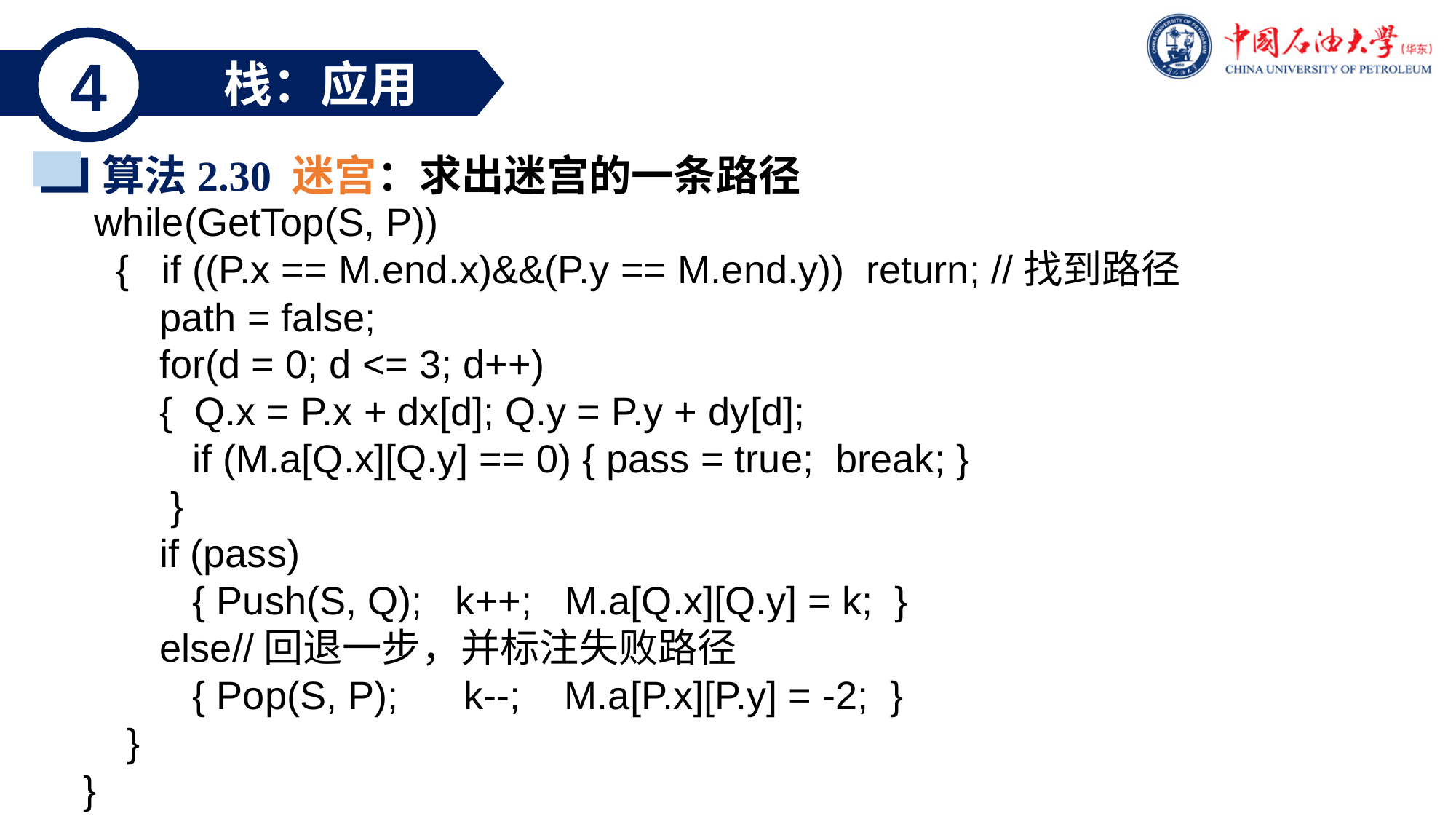

4
栈：应用
算法2.30 迷宫：求出迷宫的一条路径

 while(GetTop(S, P))
   {   if ((P.x == M.end.x)&&(P.y == M.end.y))  return; //找到路径
       path = false;
       for(d = 0; d <= 3; d++)
       {  Q.x = P.x + dx[d]; Q.y = P.y + dy[d];
          if (M.a[Q.x][Q.y] == 0) { pass = true;  break; }
        }
       if (pass)
          { Push(S, Q);   k++;   M.a[Q.x][Q.y] = k;  }
       else//回退一步，并标注失败路径
          { Pop(S, P);      k--;    M.a[P.x][P.y] = -2;  }
    }
}